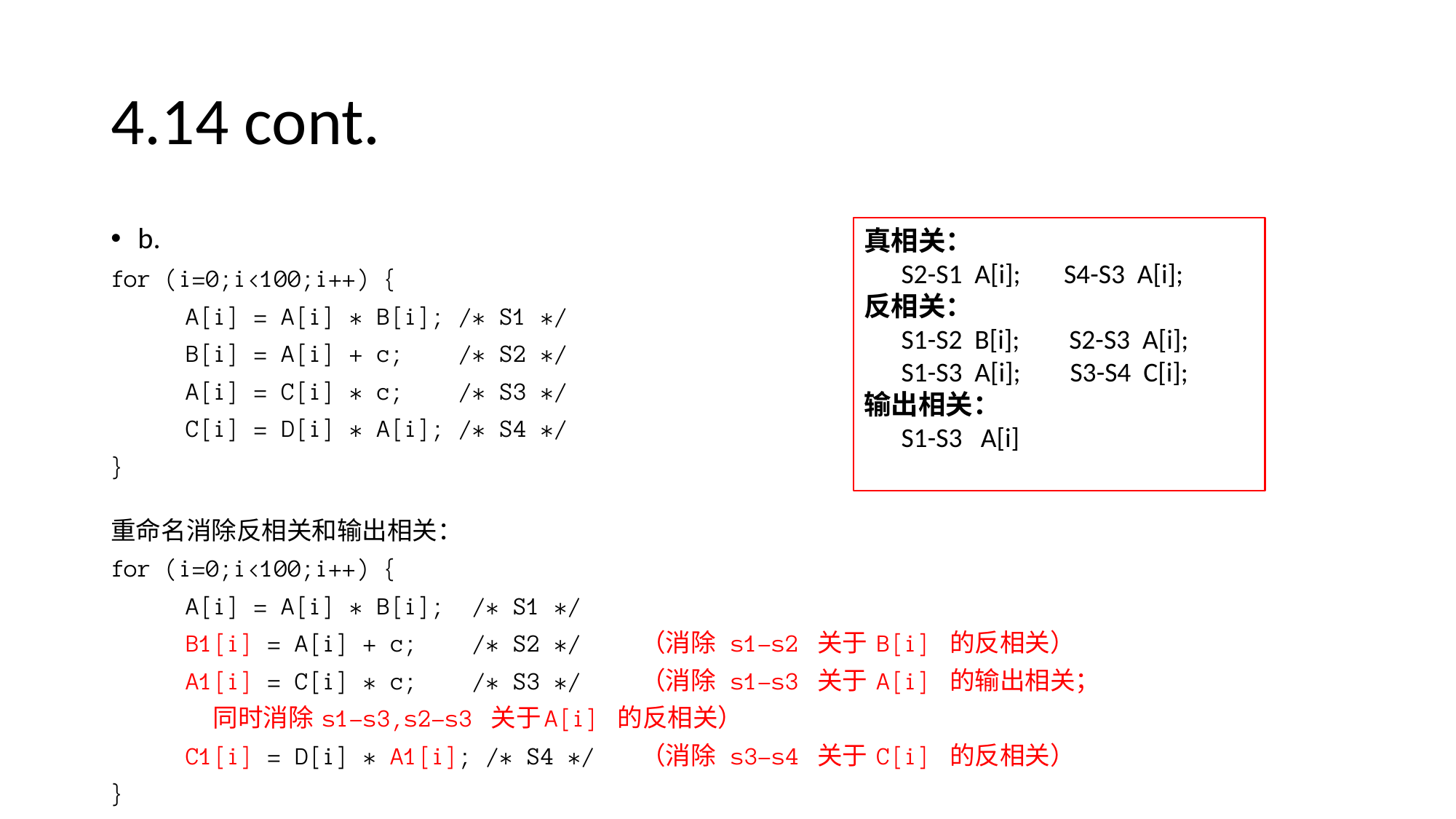

# 4.14 cont.
b.
for (i=0;i<100;i++) {
 	A[i] = A[i] * B[i]; /* S1 */
 	B[i] = A[i] + c;    /* S2 */
 	A[i] = C[i] * c;    /* S3 */
 	C[i] = D[i] * A[i]; /* S4 */
}
重命名消除反相关和输出相关：
for (i=0;i<100;i++) {
 	A[i] = A[i] * B[i];  /* S1 */
 	B1[i] = A[i] + c;    /* S2 */    （消除  s1-s2 关于 B[i] 的反相关）
 	A1[i] = C[i] * c;    /* S3 */    （消除  s1-s3 关于 A[i] 的输出相关；
					    同时消除 s1-s3,s2-s3 关于A[i] 的反相关）
 	C1[i] = D[i] * A1[i]; /* S4 */   （消除  s3-s4 关于 C[i] 的反相关）
}

真相关：
      S2-S1  A[i];       S4-S3  A[i];
反相关：
      S1-S2  B[i];        S2-S3  A[i];
      S1-S3  A[i];        S3-S4  C[i];
输出相关：
      S1-S3   A[i]